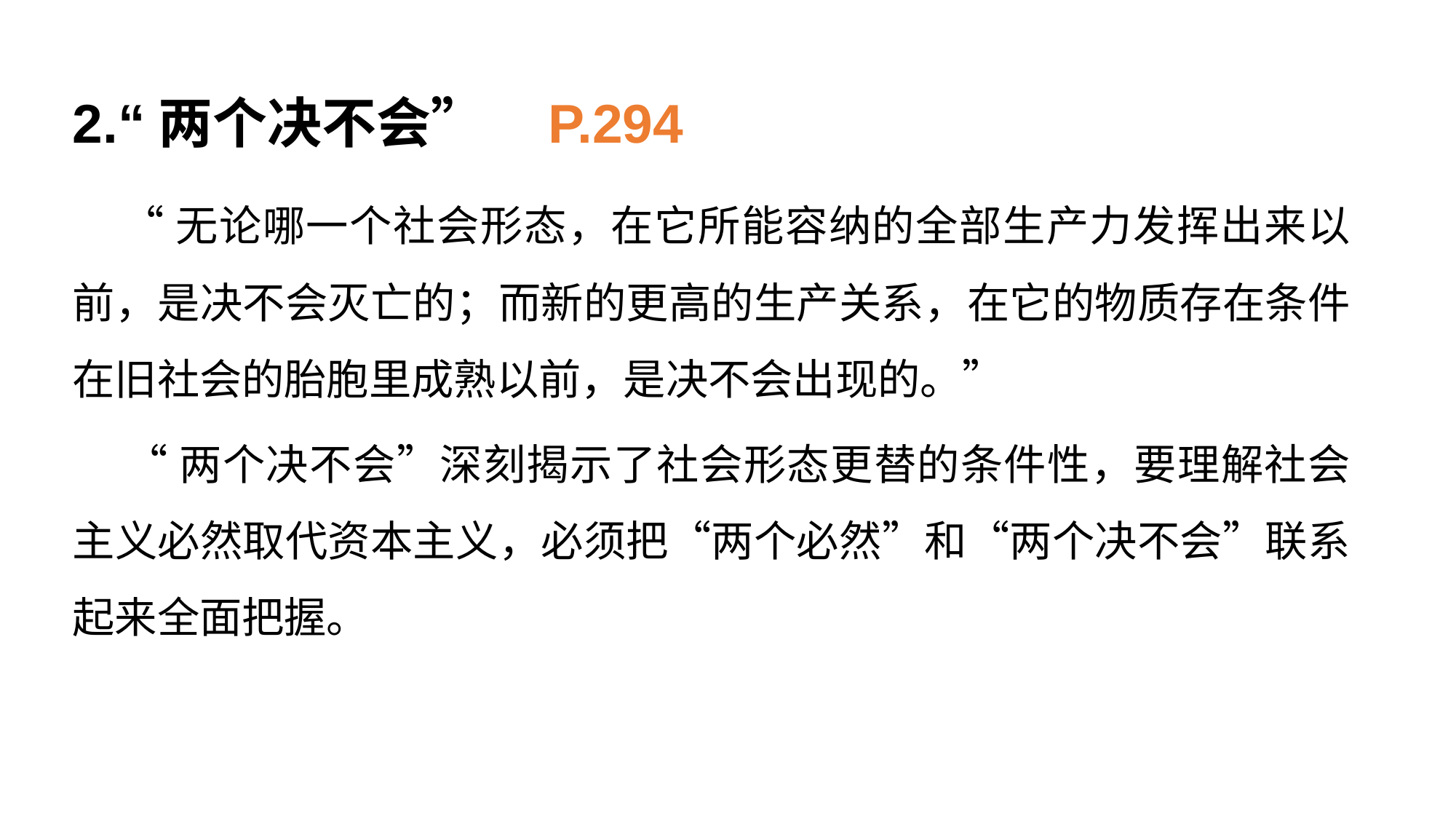

2.“两个决不会”    P.294
    “无论哪一个社会形态，在它所能容纳的全部生产力发挥出来以前，是决不会灭亡的；而新的更高的生产关系，在它的物质存在条件在旧社会的胎胞里成熟以前，是决不会出现的。”
     “两个决不会”深刻揭示了社会形态更替的条件性，要理解社会主义必然取代资本主义，必须把“两个必然”和“两个决不会”联系起来全面把握。